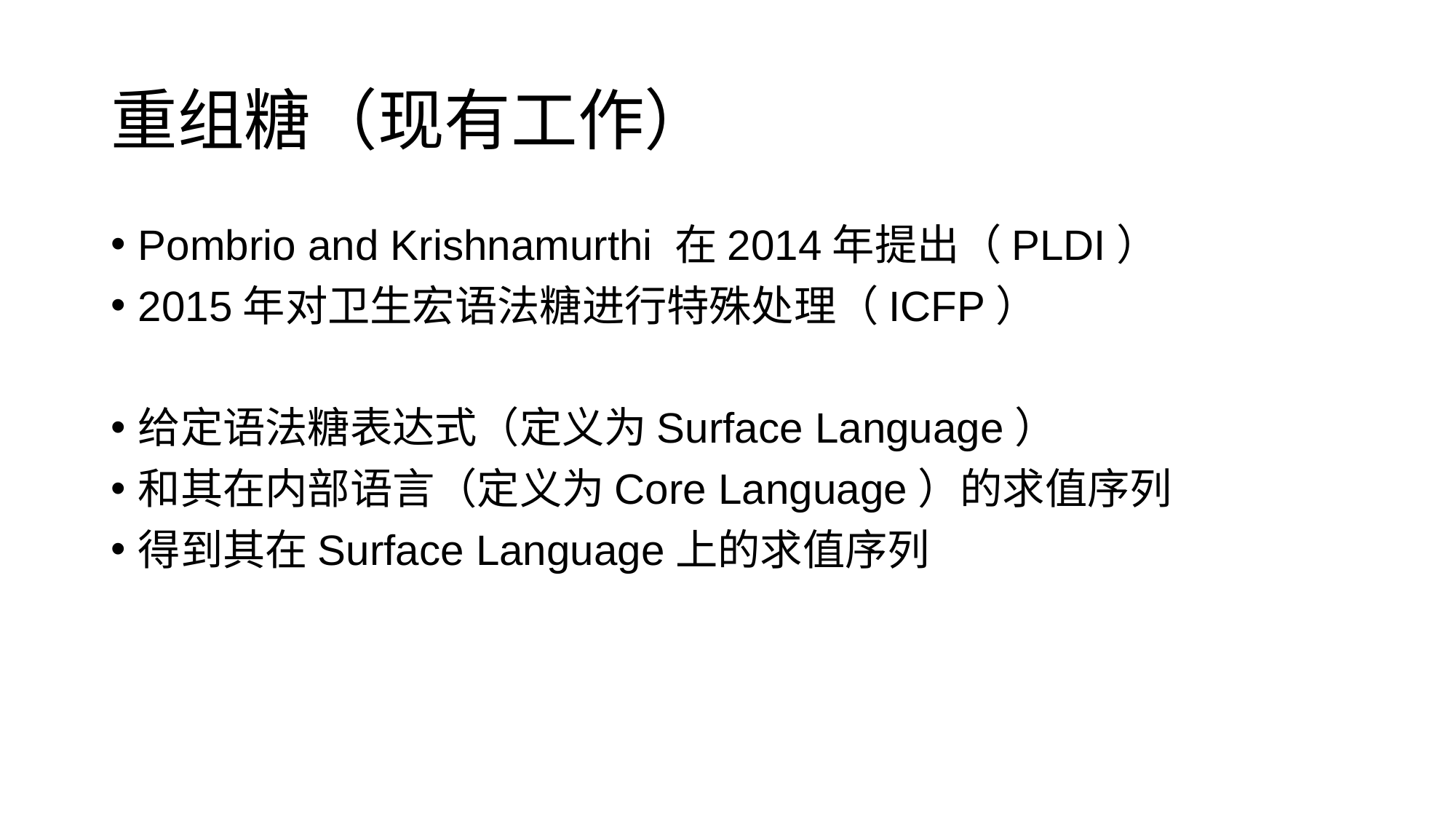

# 重组糖（现有工作）
Pombrio and Krishnamurthi 在2014年提出（PLDI）
2015年对卫生宏语法糖进行特殊处理（ICFP）

给定语法糖表达式（定义为Surface Language）
和其在内部语言（定义为Core Language）的求值序列
得到其在Surface Language上的求值序列